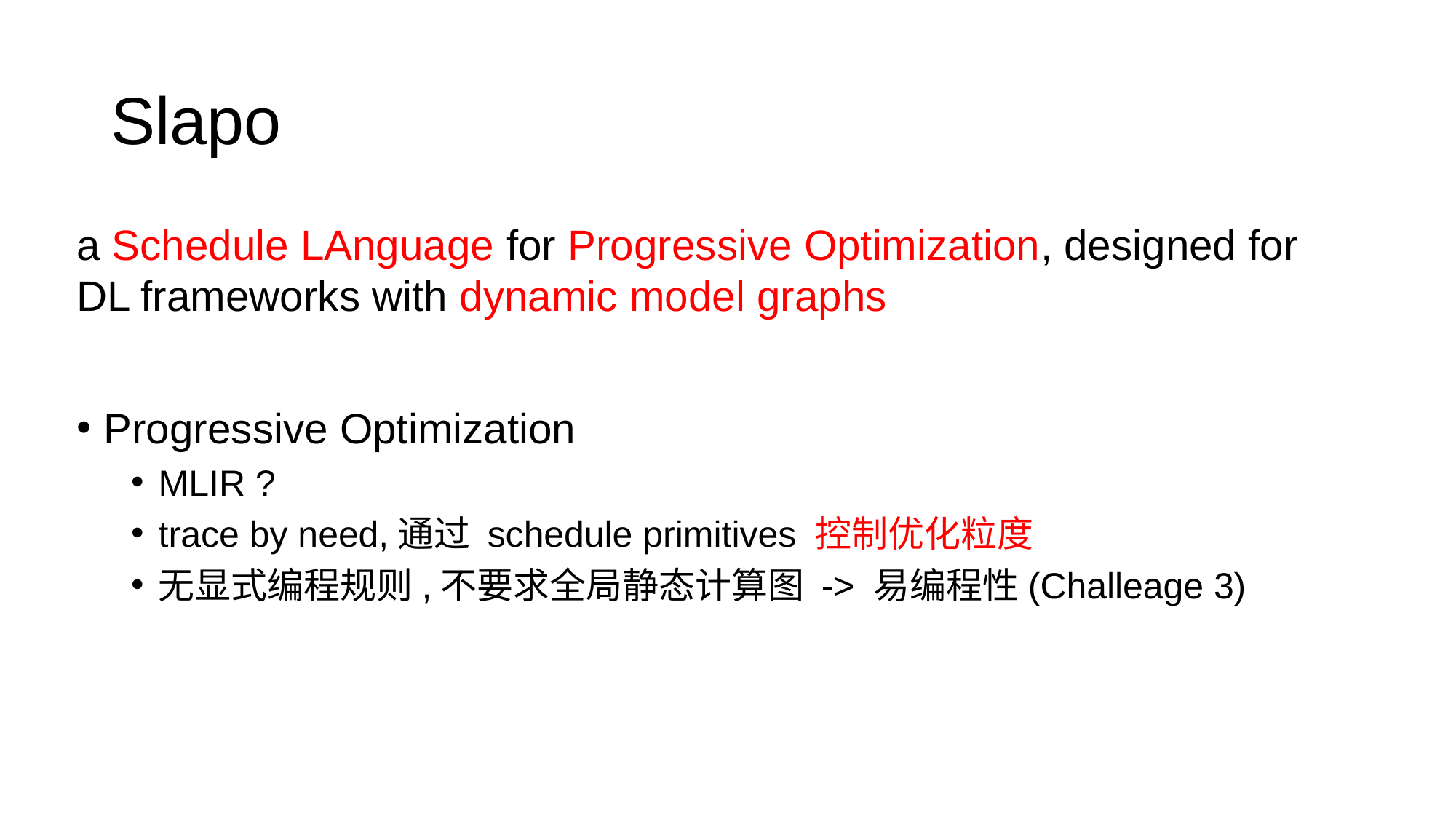

# Slapo
a Schedule LAnguage for Progressive Optimization, designed for DL frameworks with dynamic model graphs

Progressive Optimization
MLIR ?
trace by need,通过 schedule primitives 控制优化粒度
无显式编程规则,不要求全局静态计算图 -> 易编程性(Challeage 3)